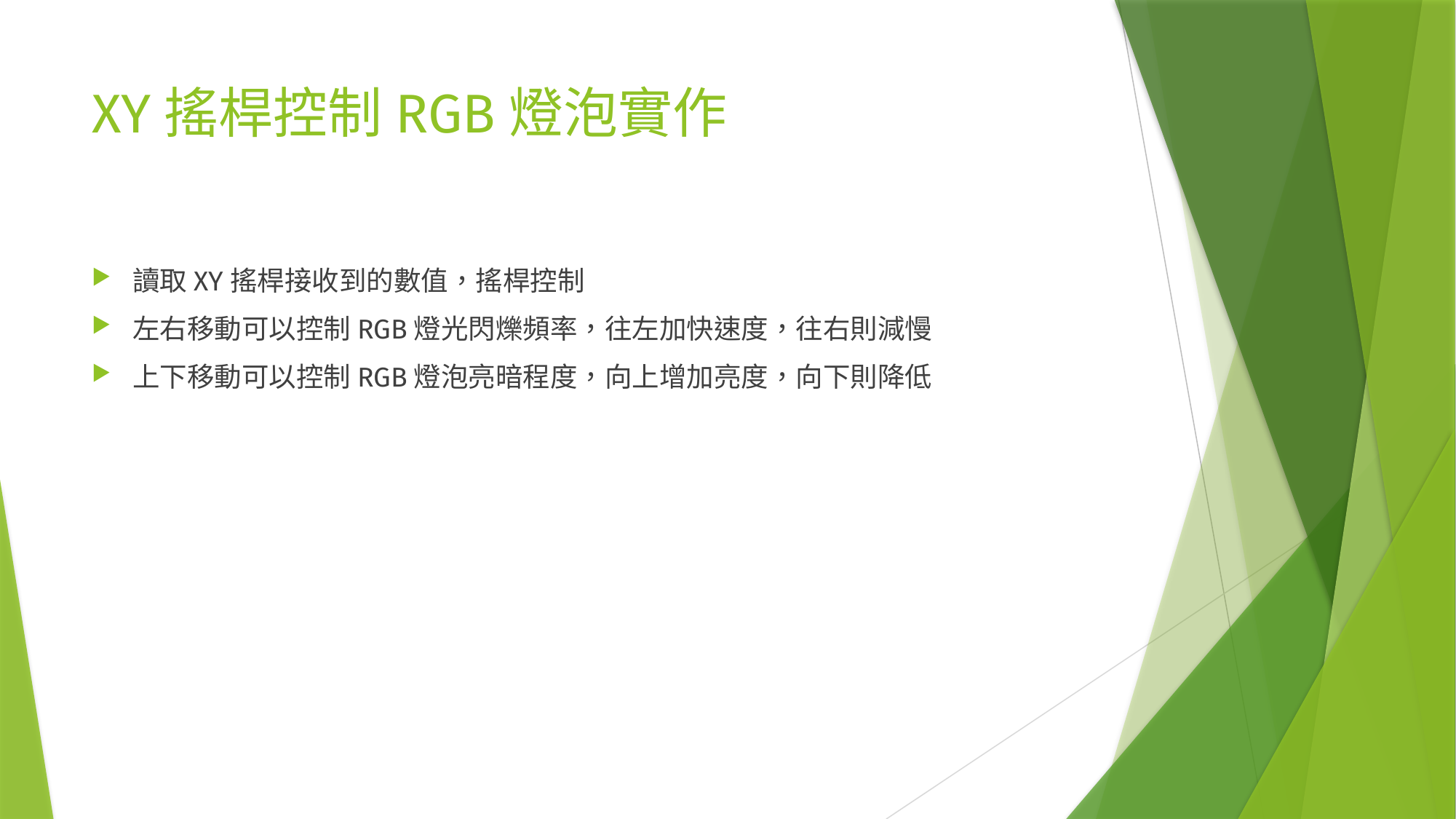

# XY搖桿控制RGB燈泡實作
讀取XY搖桿接收到的數值，搖桿控制
左右移動可以控制RGB燈光閃爍頻率，往左加快速度，往右則減慢
上下移動可以控制RGB燈泡亮暗程度，向上增加亮度，向下則降低